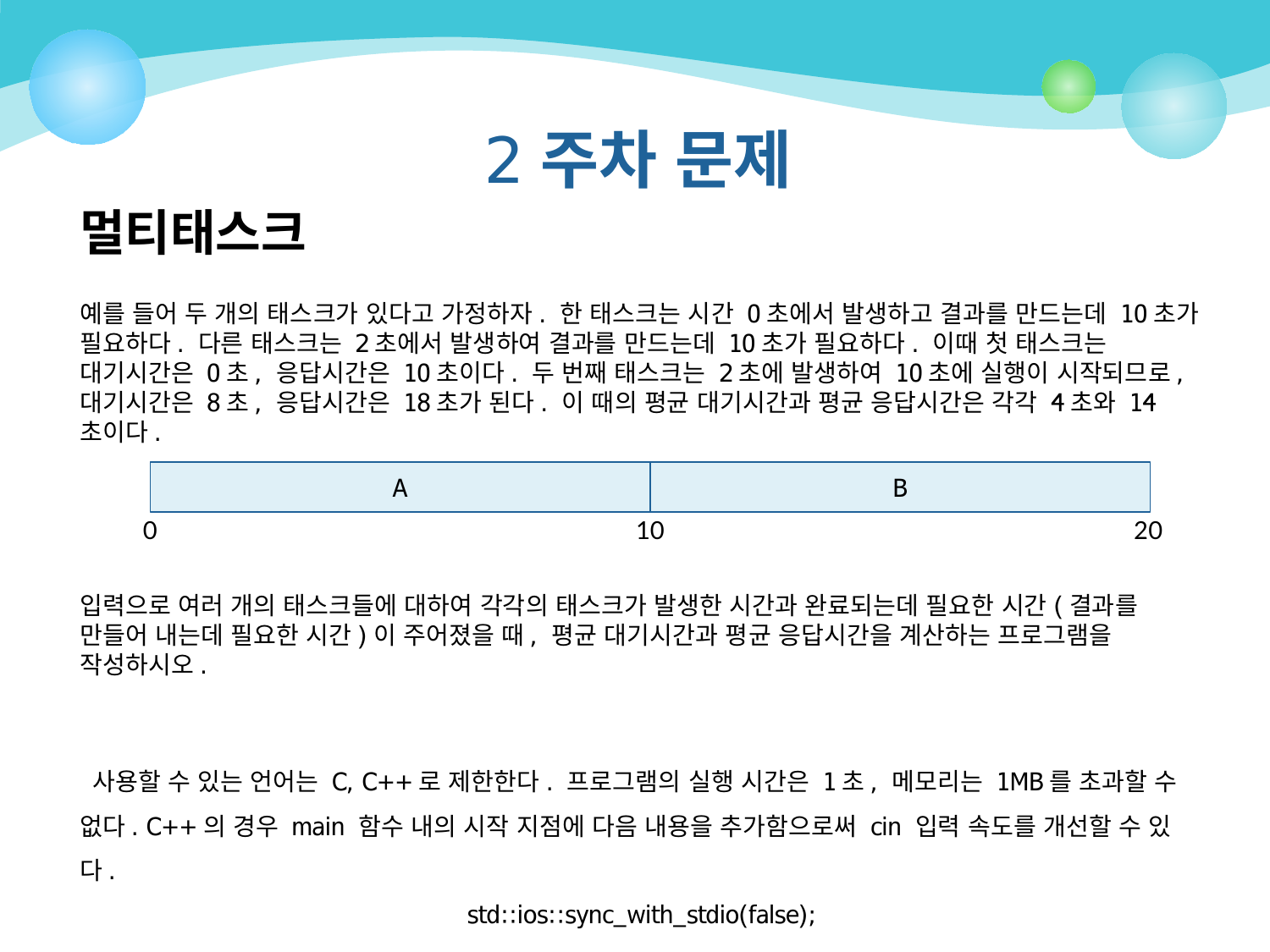

# 2주차 문제
멀티태스크

예를 들어 두 개의 태스크가 있다고 가정하자. 한 태스크는 시간 0초에서 발생하고 결과를 만드는데 10초가 필요하다. 다른 태스크는 2초에서 발생하여 결과를 만드는데 10초가 필요하다. 이때 첫 태스크는 대기시간은 0초, 응답시간은 10초이다. 두 번째 태스크는 2초에 발생하여 10초에 실행이 시작되므로, 대기시간은 8초, 응답시간은 18초가 된다. 이 때의 평균 대기시간과 평균 응답시간은 각각 4초와 14초이다.

입력으로 여러 개의 태스크들에 대하여 각각의 태스크가 발생한 시간과 완료되는데 필요한 시간(결과를 만들어 내는데 필요한 시간)이 주어졌을 때, 평균 대기시간과 평균 응답시간을 계산하는 프로그램을 작성하시오.

 사용할 수 있는 언어는 C, C++로 제한한다. 프로그램의 실행 시간은 1초, 메모리는 1MB를 초과할 수 없다. C++의 경우 main 함수 내의 시작 지점에 다음 내용을 추가함으로써 cin 입력 속도를 개선할 수 있다.
std::ios::sync_with_stdio(false);
A
B
0
10
20